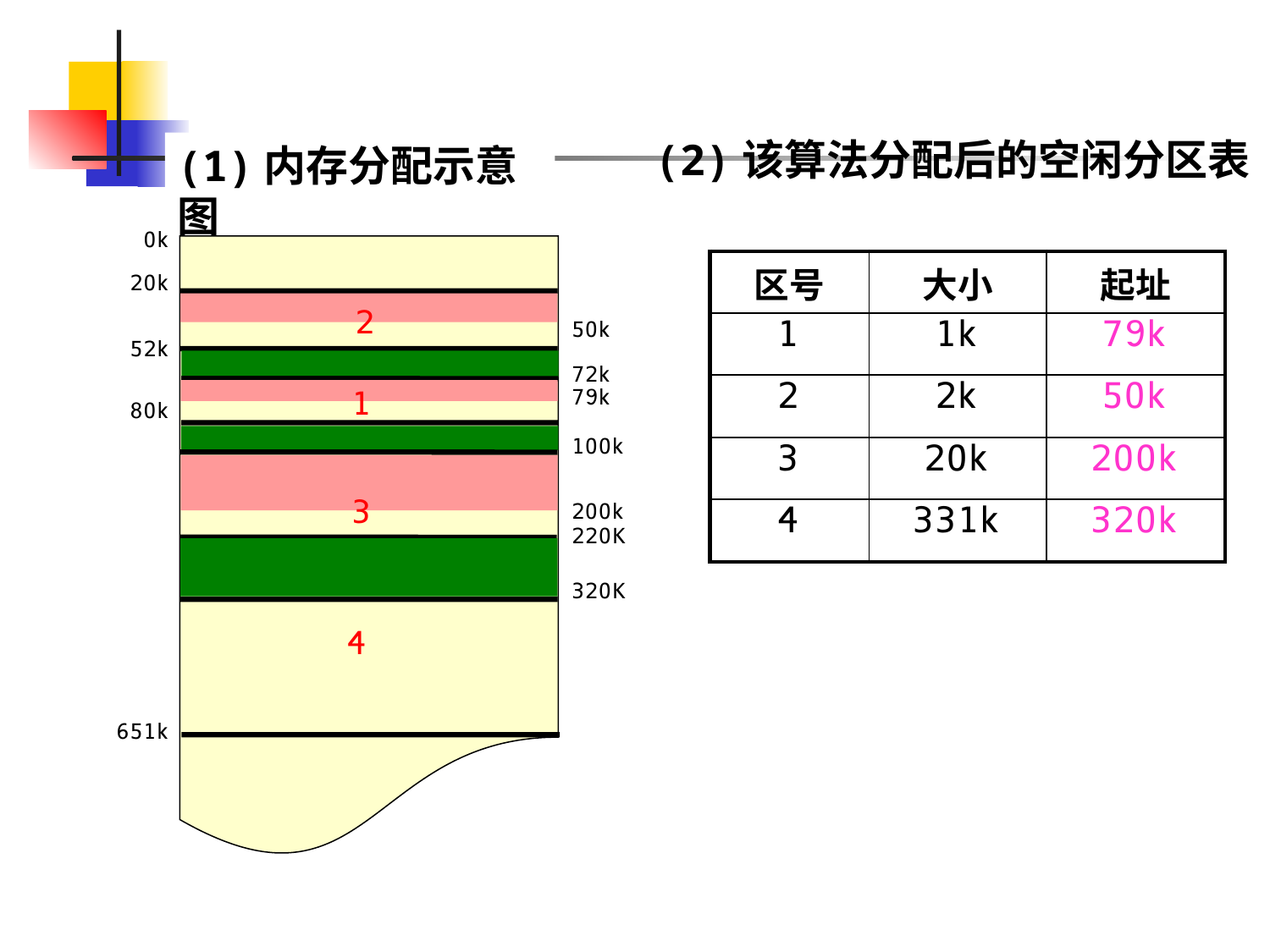

(2)该算法分配后的空闲分区表
(1)内存分配示意图
    0k
  20k

 52k
  80k

651k

| 区号 | 大小 | 起址 |
| --- | --- | --- |
| 1 | 1k | 79k |
| 2 | 2k | 50k |
| 3 | 20k | 200k |
| 4 | 331k | 320k |

50k

72k
79k
100k

200k
220K

320K
2

1

3

4